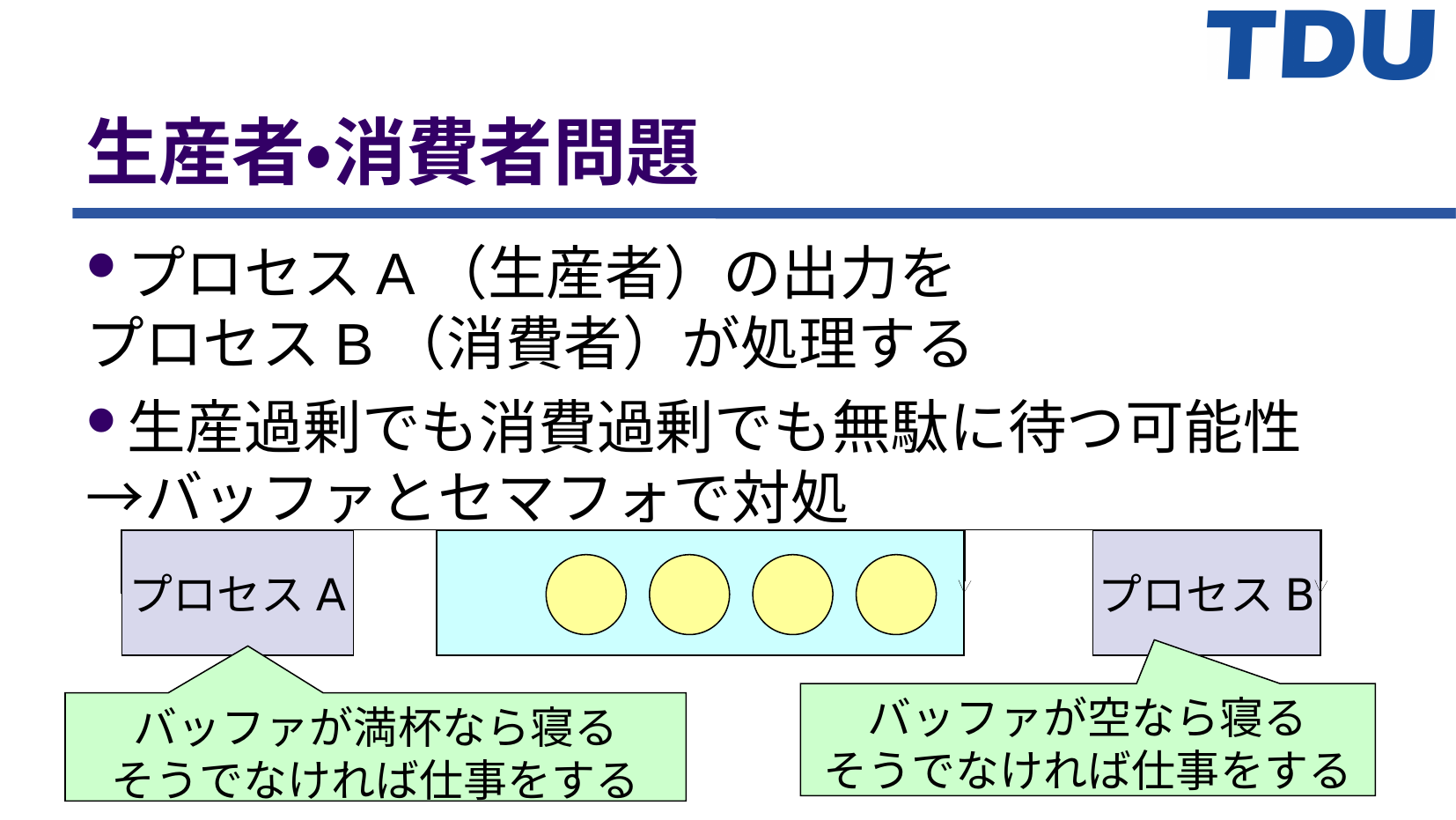

生産者・消費者問題
プロセスA（生産者）の出力を
プロセスB（消費者）が処理する
生産過剰でも消費過剰でも無駄に待つ可能性
→バッファとセマフォで対処
プロセスA

プロセスB

バッファが空なら寝る
そうでなければ仕事をする
バッファが満杯なら寝る
そうでなければ仕事をする